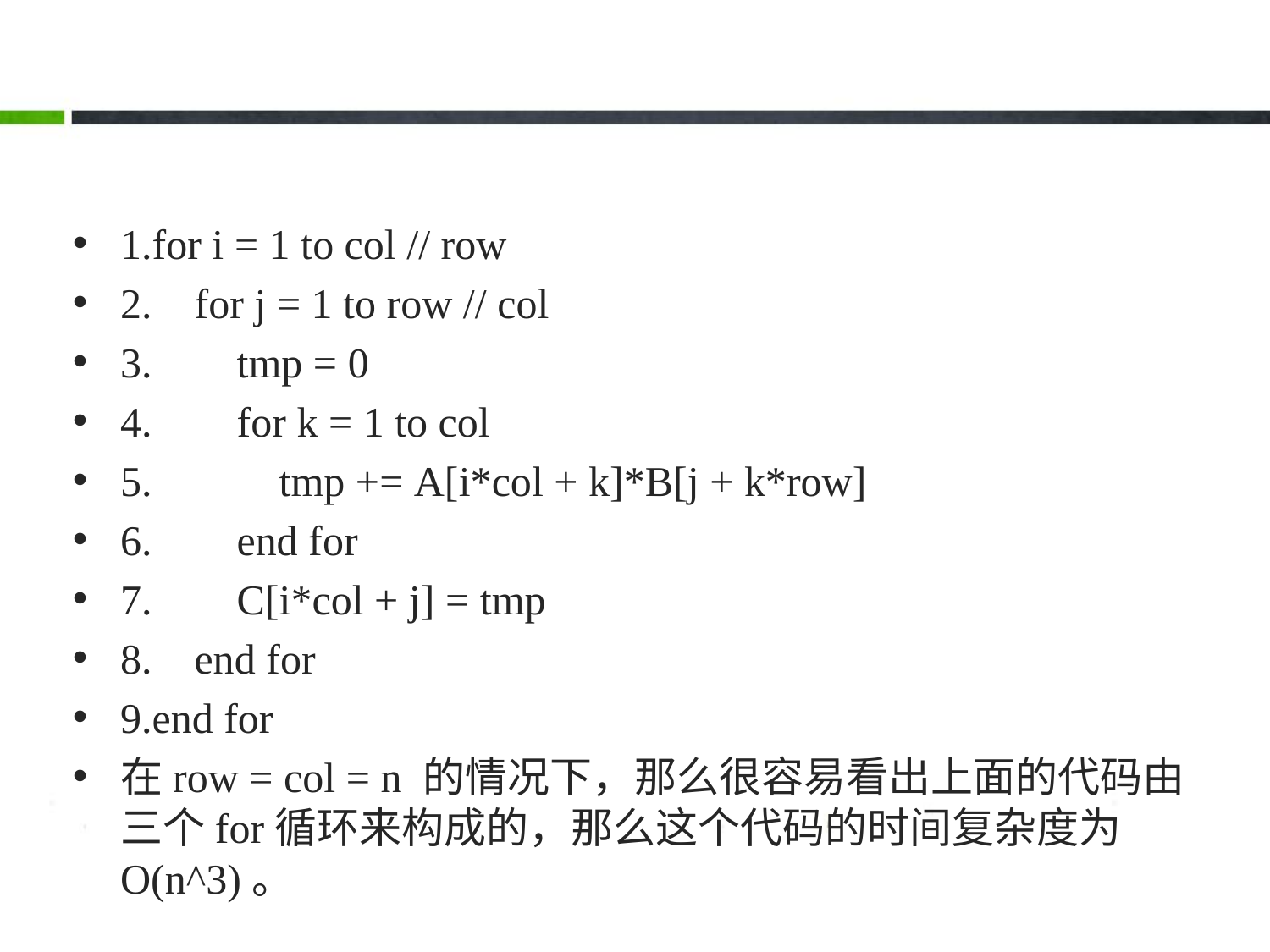

#

1.for i = 1 to col // row
2.    for j = 1 to row // col
3.        tmp = 0
4.        for k = 1 to col
5.            tmp += A[i*col + k]*B[j + k*row]
6.        end for
7.        C[i*col + j] = tmp
8.    end for
9.end for
在row = col = n 的情况下，那么很容易看出上面的代码由三个for循环来构成的，那么这个代码的时间复杂度为O(n^3)。